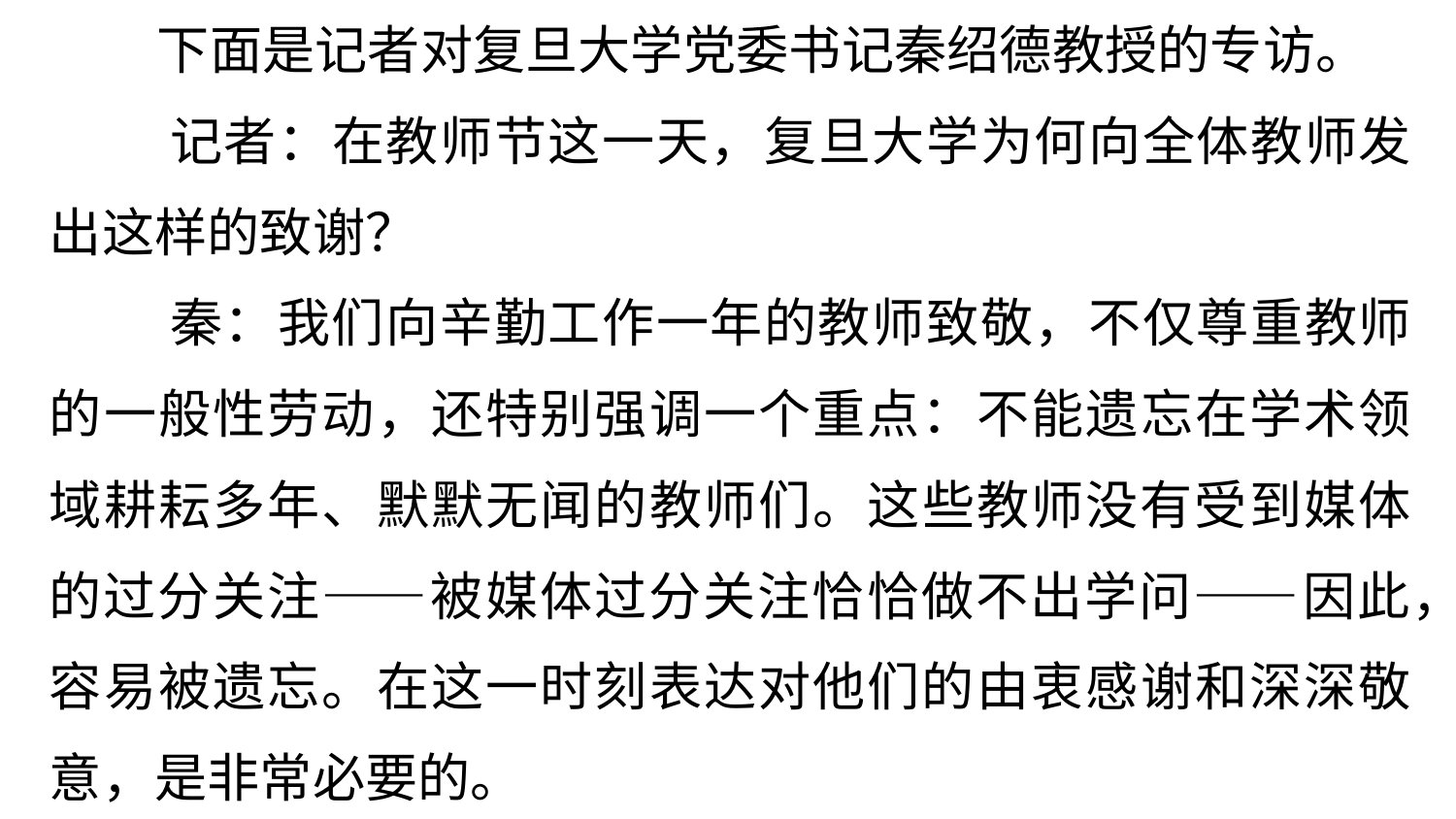

下面是记者对复旦大学党委书记秦绍德教授的专访。
        记者：在教师节这一天，复旦大学为何向全体教师发出这样的致谢？
        秦：我们向辛勤工作一年的教师致敬，不仅尊重教师的一般性劳动，还特别强调一个重点：不能遗忘在学术领域耕耘多年、默默无闻的教师们。这些教师没有受到媒体的过分关注——被媒体过分关注恰恰做不出学问——因此，容易被遗忘。在这一时刻表达对他们的由衷感谢和深深敬意，是非常必要的。